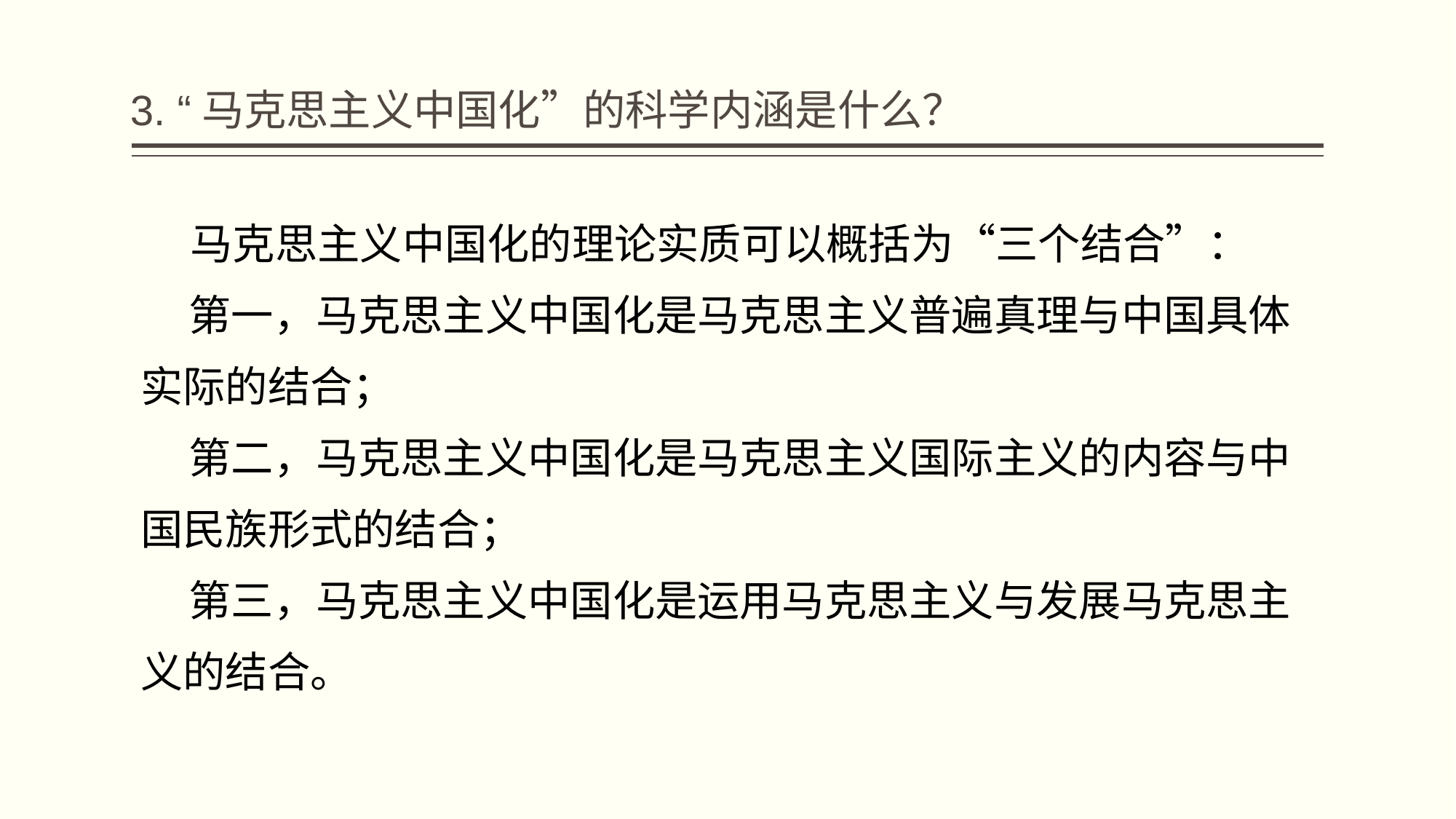

# 3. “马克思主义中国化”的科学内涵是什么？
     马克思主义中国化的理论实质可以概括为“三个结合”：
    第一，马克思主义中国化是马克思主义普遍真理与中国具体实际的结合；
    第二，马克思主义中国化是马克思主义国际主义的内容与中国民族形式的结合；
    第三，马克思主义中国化是运用马克思主义与发展马克思主义的结合。